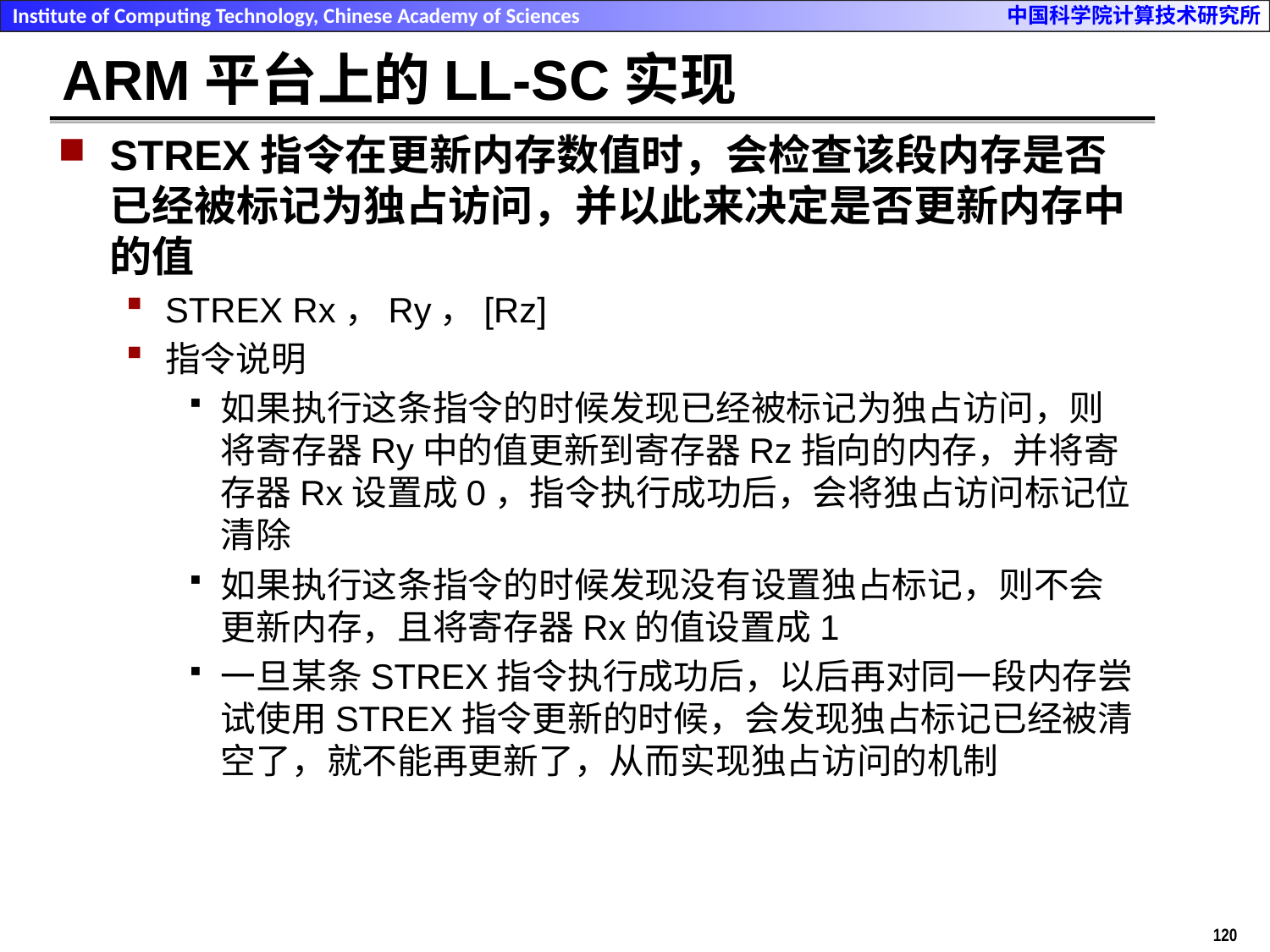

# ARM平台上的LL-SC实现
STREX指令在更新内存数值时，会检查该段内存是否已经被标记为独占访问，并以此来决定是否更新内存中的值
STREX Rx，Ry，[Rz]
指令说明
如果执行这条指令的时候发现已经被标记为独占访问，则将寄存器Ry中的值更新到寄存器Rz指向的内存，并将寄存器Rx设置成0，指令执行成功后，会将独占访问标记位清除
如果执行这条指令的时候发现没有设置独占标记，则不会更新内存，且将寄存器Rx的值设置成1
一旦某条STREX指令执行成功后，以后再对同一段内存尝试使用STREX指令更新的时候，会发现独占标记已经被清空了，就不能再更新了，从而实现独占访问的机制